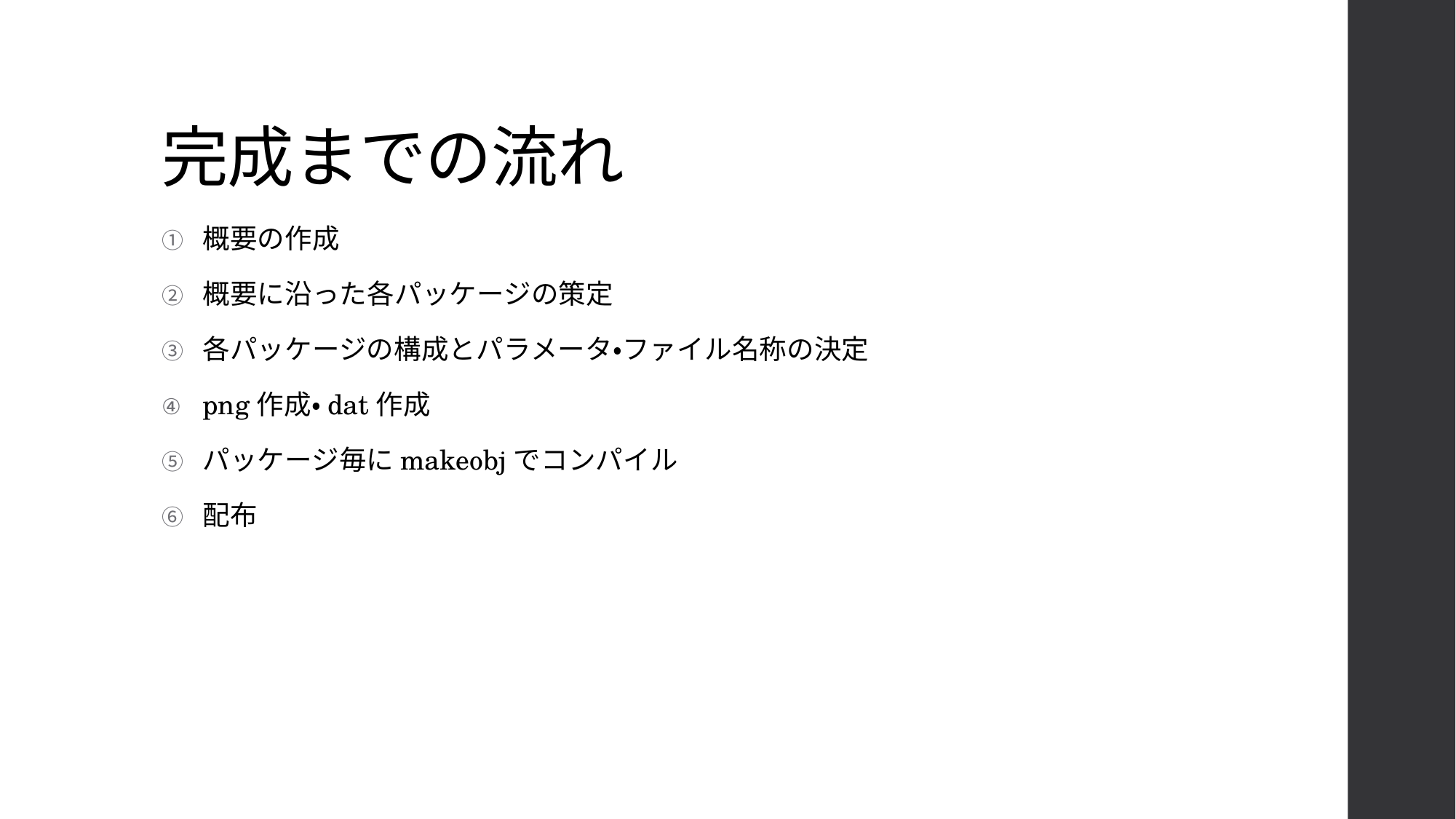

# 完成までの流れ
概要の作成
概要に沿った各パッケージの策定
各パッケージの構成とパラメータ・ファイル名称の決定
png作成・dat作成
パッケージ毎にmakeobjでコンパイル
配布